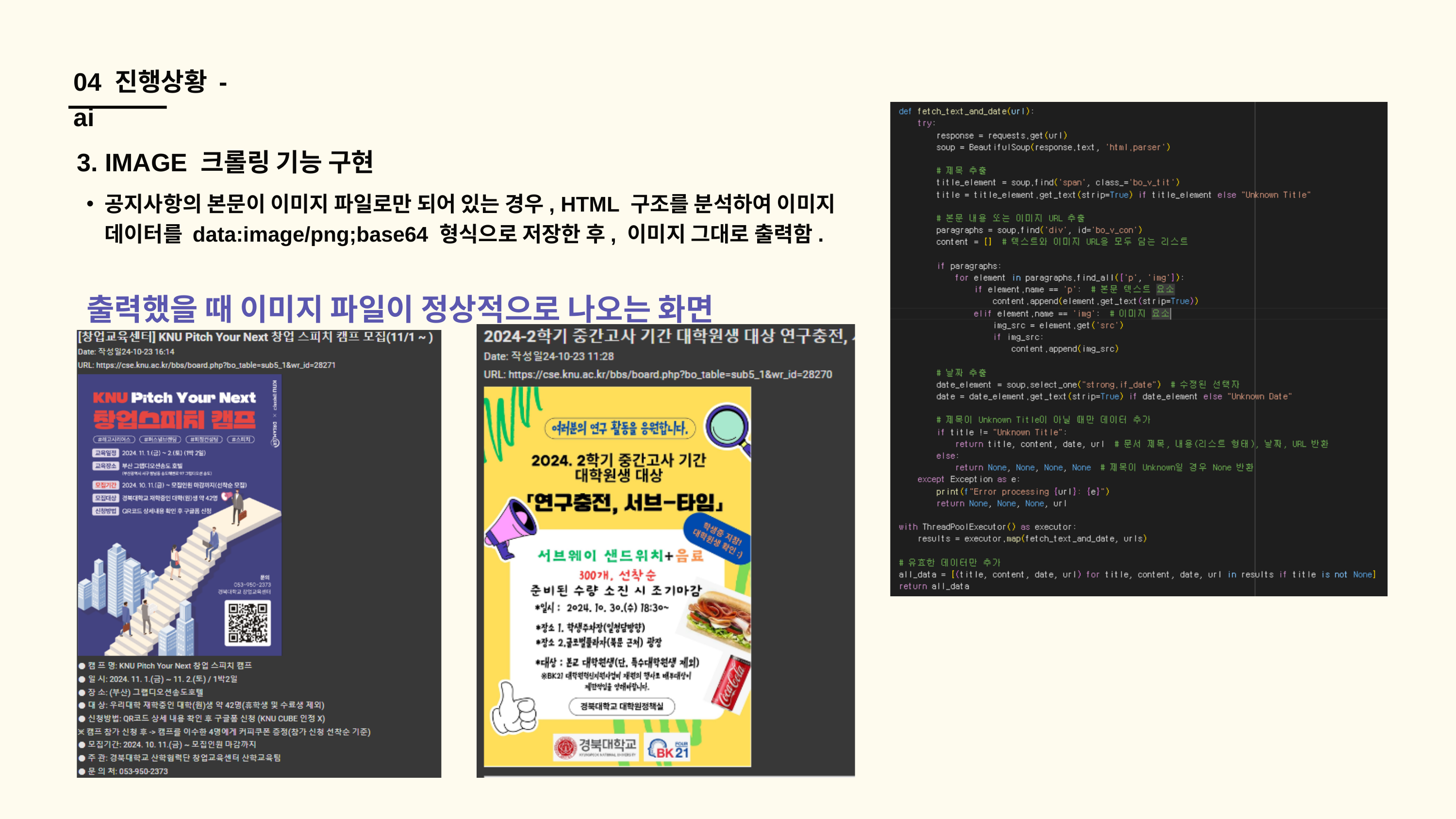

04 진행상황 - ai

3. IMAGE 크롤링 기능 구현
공지사항의 본문이 이미지 파일로만 되어 있는 경우, HTML 구조를 분석하여 이미지 데이터를 data:image/png;base64 형식으로 저장한 후, 이미지 그대로 출력함.
출력했을 때 이미지 파일이 정상적으로 나오는 화면